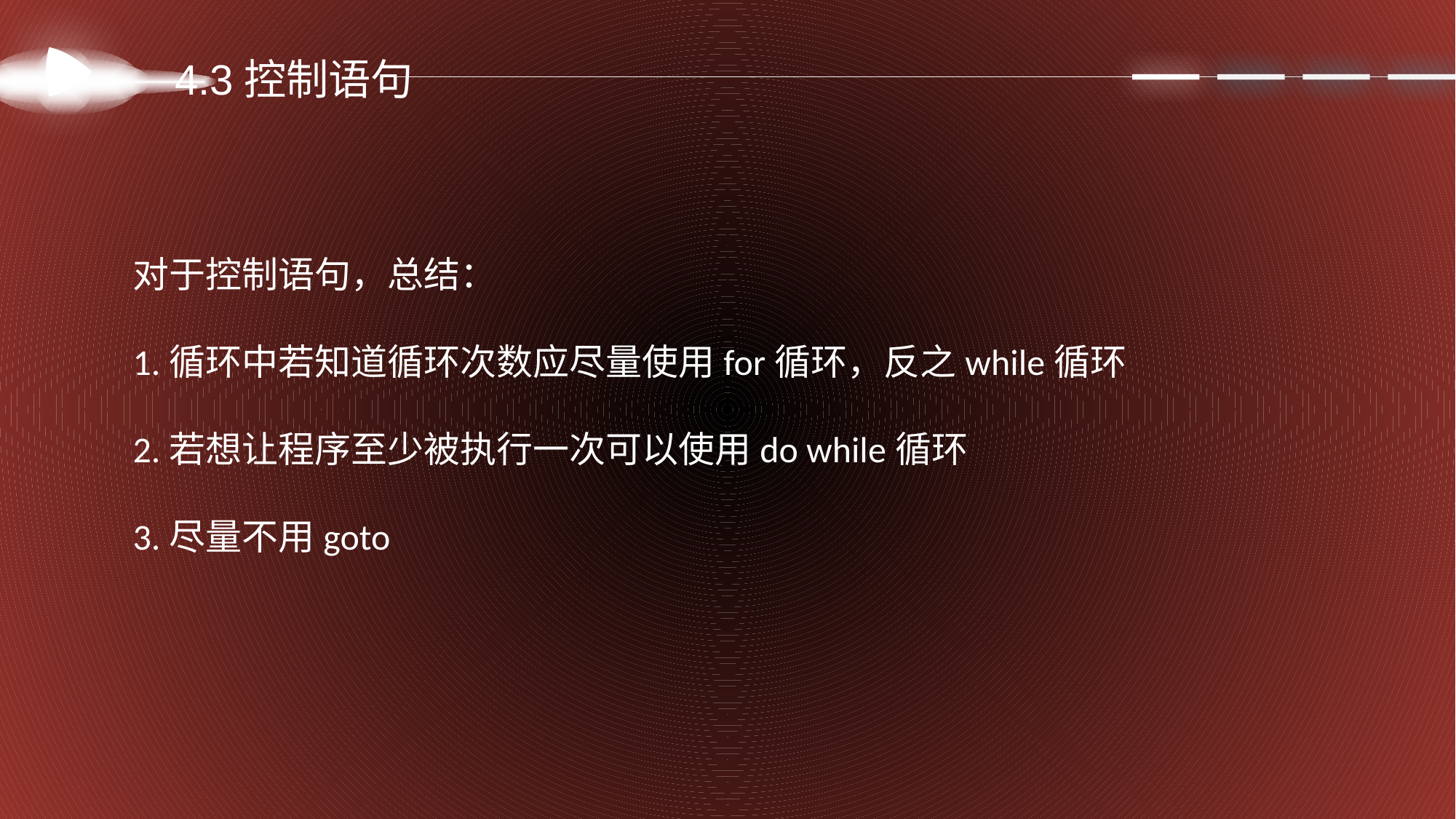

4.3控制语句

对于控制语句，总结：

1.循环中若知道循环次数应尽量使用for循环，反之while循环

2.若想让程序至少被执行一次可以使用do while循环

3.尽量不用goto